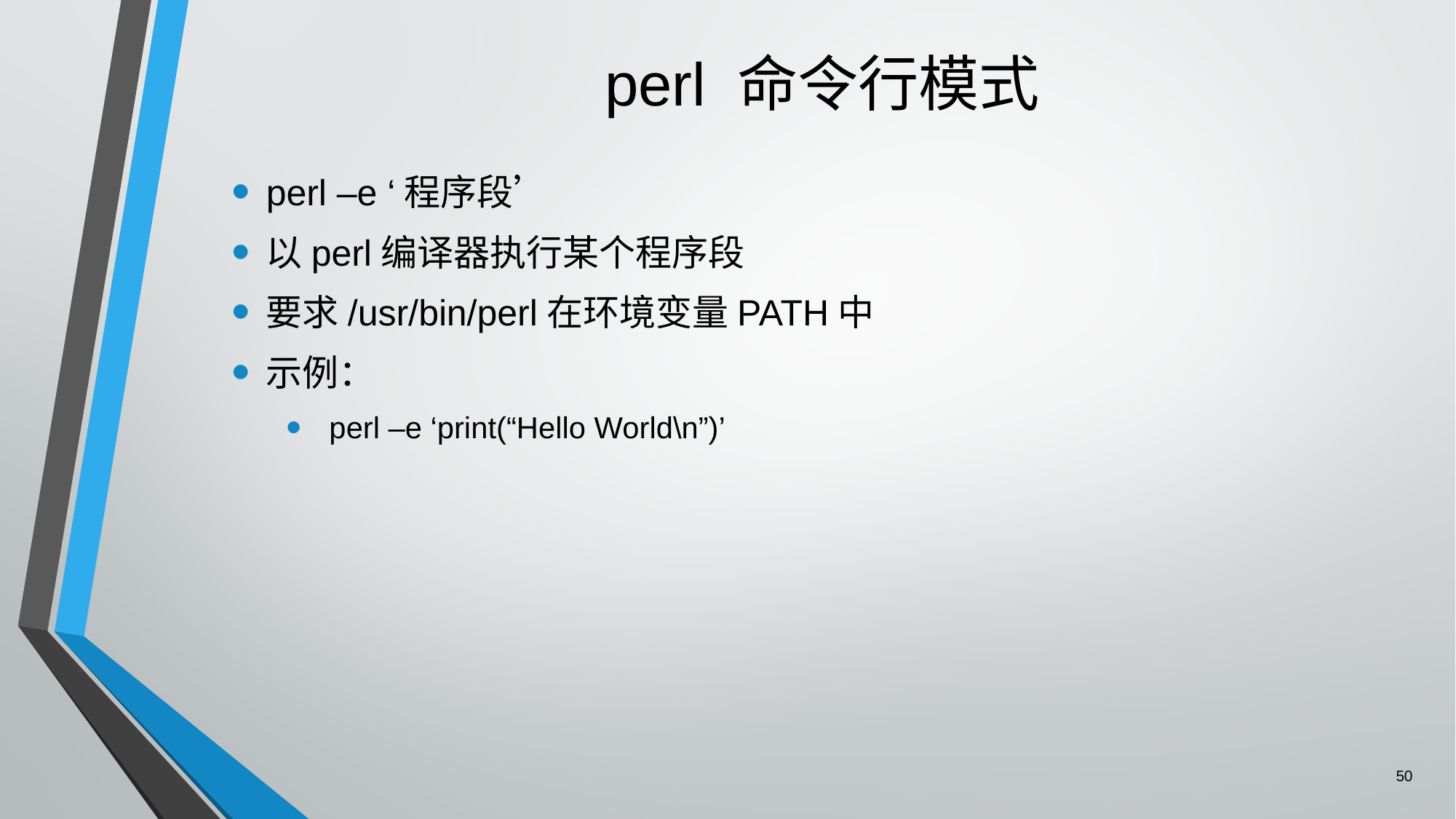

# perl 命令行模式
perl –e ‘程序段’
以perl编译器执行某个程序段
要求/usr/bin/perl在环境变量PATH中
示例：
 perl –e ‘print(“Hello World\n”)’
50